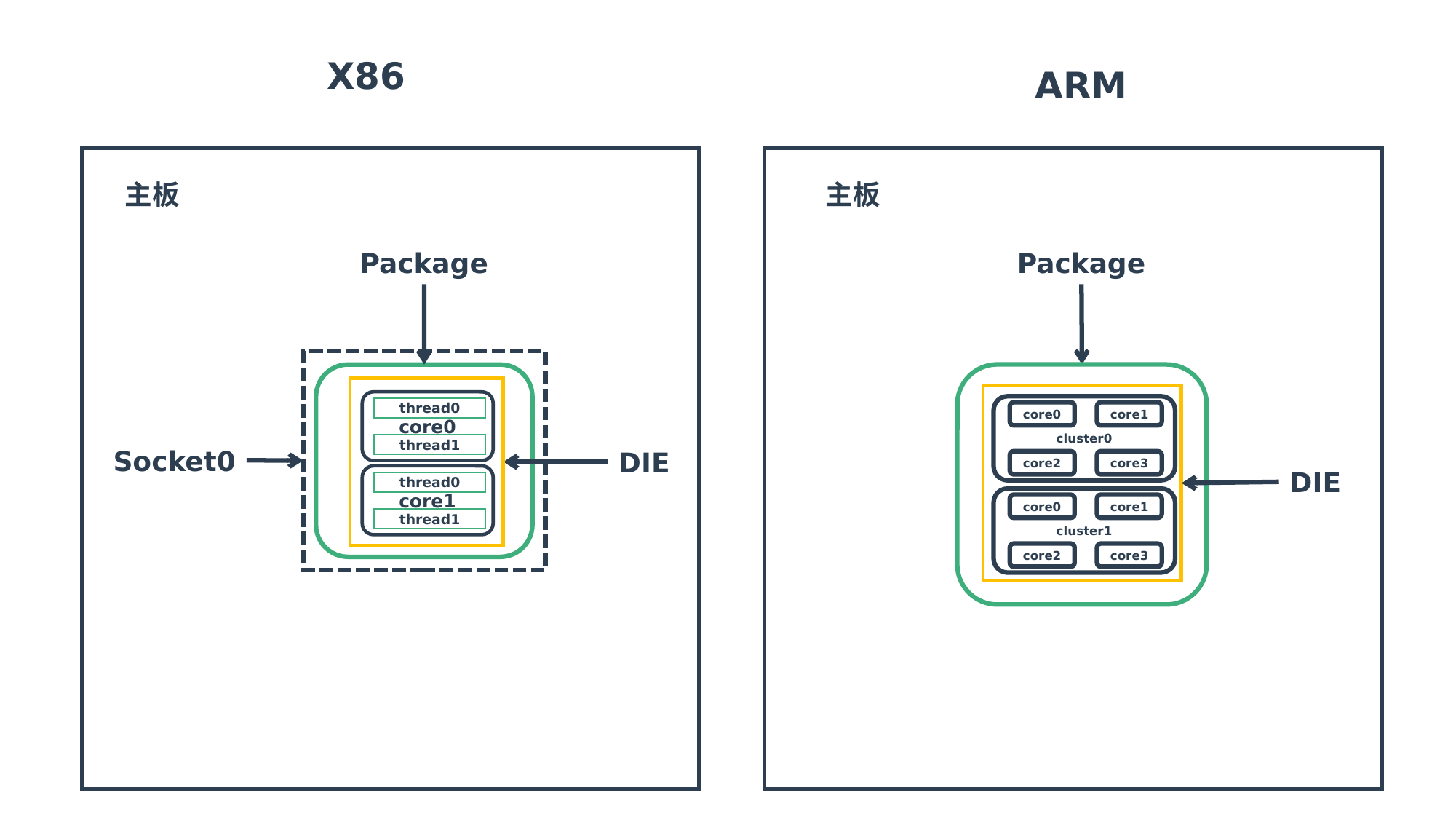

X86
ARM

主板
主板
Package
Package

cluster0
core0
core1
core2
core3
cluster1
core0
core1
core2
core3
core0
thread0
thread1
Socket0
DIE
DIE
core1
thread0
thread1